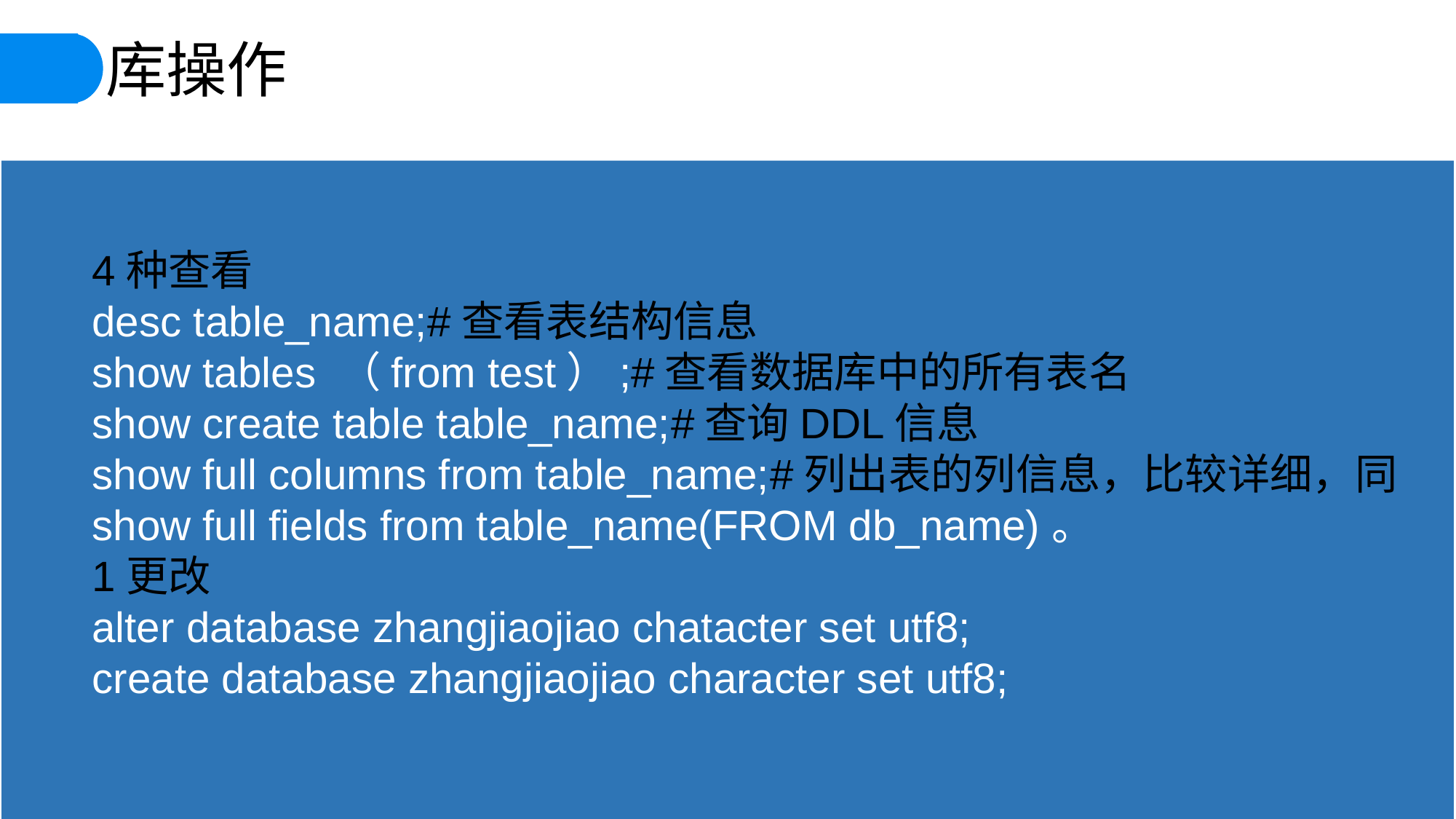

库操作

4种查看
desc table_name;#查看表结构信息
show tables （from test）;#查看数据库中的所有表名
show create table table_name;#查询DDL信息
show full columns from table_name;#列出表的列信息，比较详细，同 show full fields from table_name(FROM db_name)。
1更改
alter database zhangjiaojiao chatacter set utf8;
create database zhangjiaojiao character set utf8;